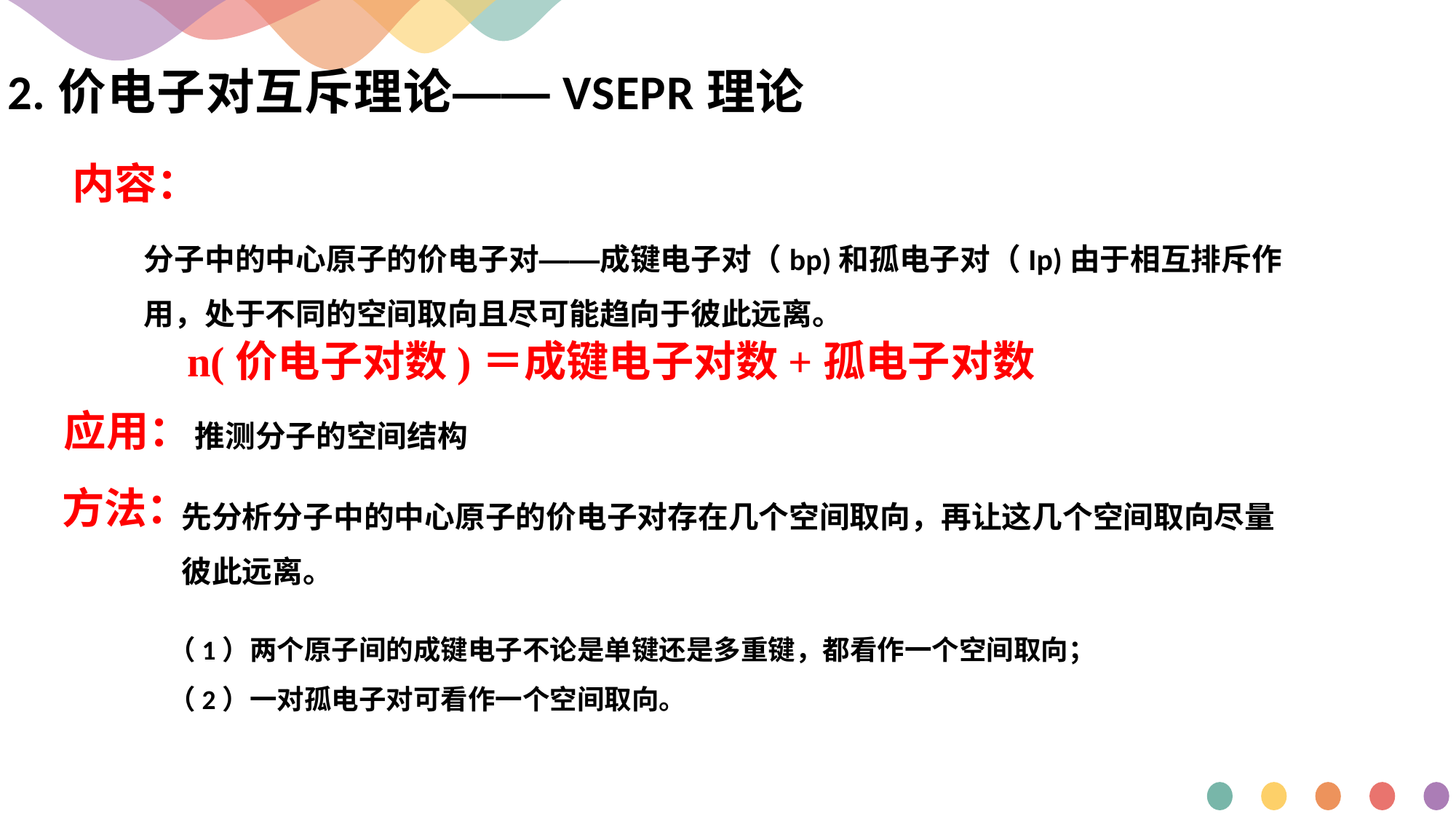

2.价电子对互斥理论——VSEPR理论
内容：
分子中的中心原子的价电子对——成键电子对（bp)和孤电子对（Ip)由于相互排斥作用，处于不同的空间取向且尽可能趋向于彼此远离。
n(价电子对数)＝成键电子对数+孤电子对数
推测分子的空间结构
应用：
先分析分子中的中心原子的价电子对存在几个空间取向，再让这几个空间取向尽量彼此远离。
方法：
（1）两个原子间的成键电子不论是单键还是多重键，都看作一个空间取向；
（2）一对孤电子对可看作一个空间取向。